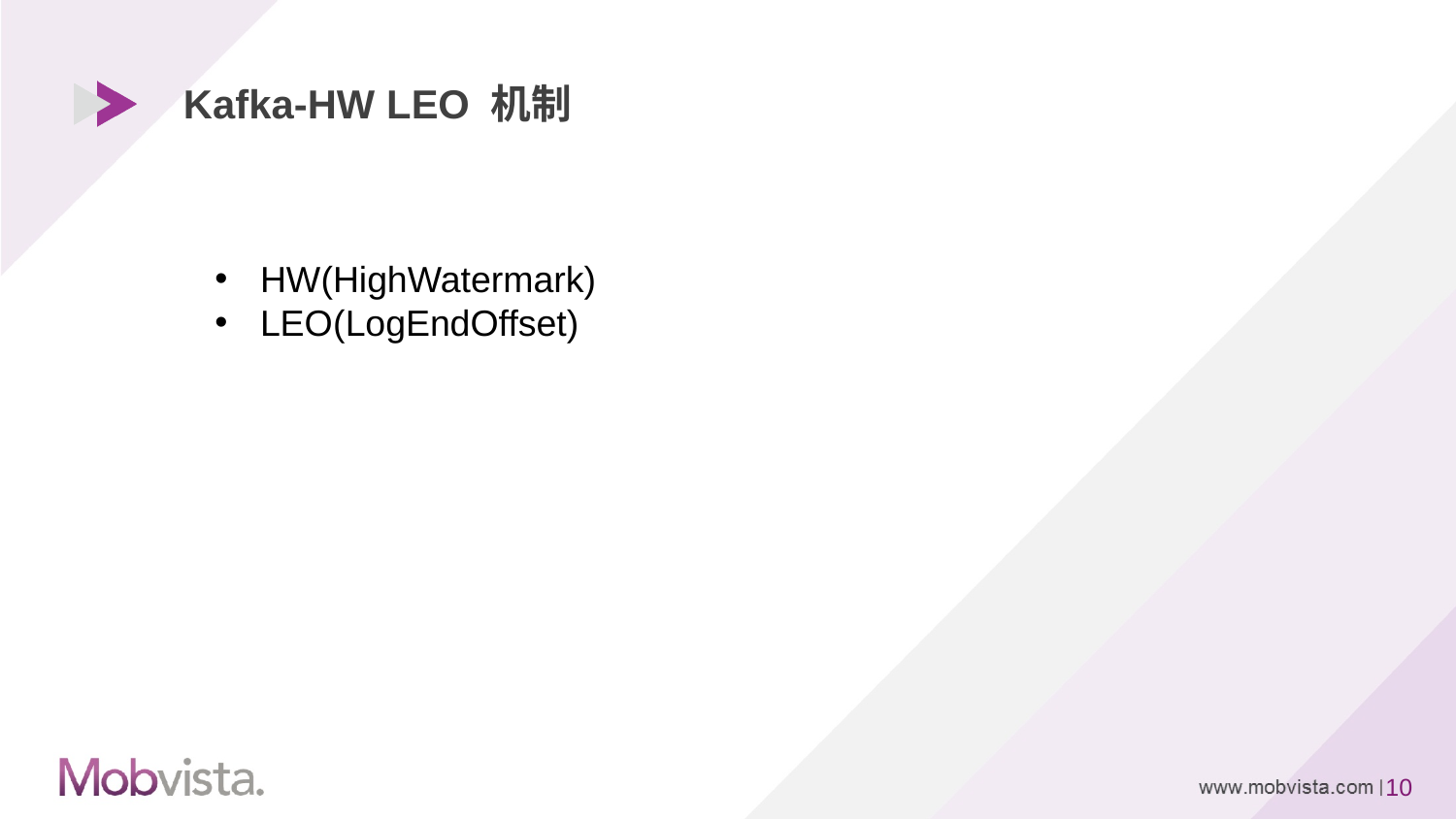

# Kafka-HW LEO 机制
HW(HighWatermark)
LEO(LogEndOffset)
10